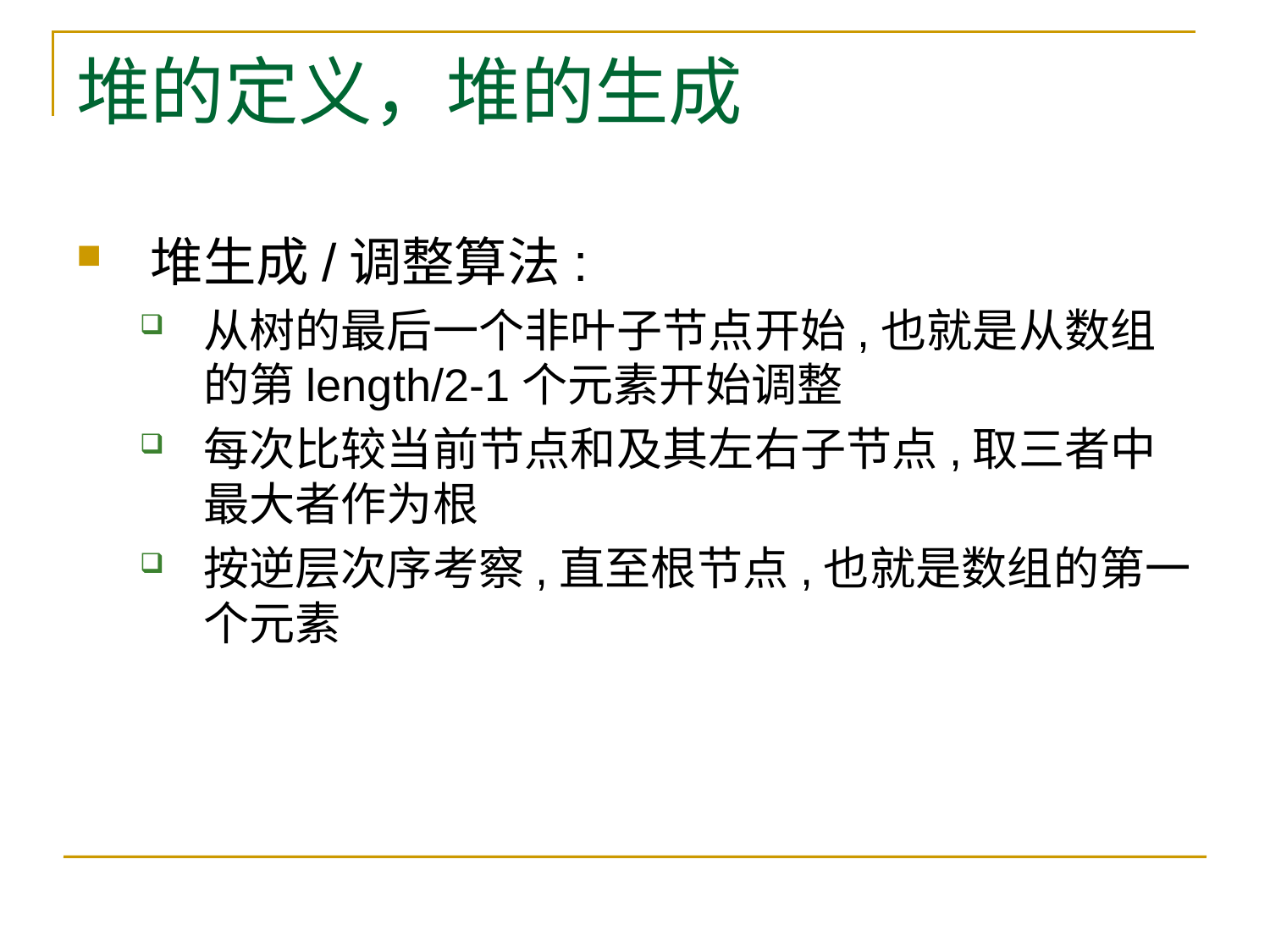

# 堆的定义，堆的生成
堆生成/调整算法:
从树的最后一个非叶子节点开始,也就是从数组的第length/2-1个元素开始调整
每次比较当前节点和及其左右子节点,取三者中最大者作为根
按逆层次序考察,直至根节点,也就是数组的第一个元素